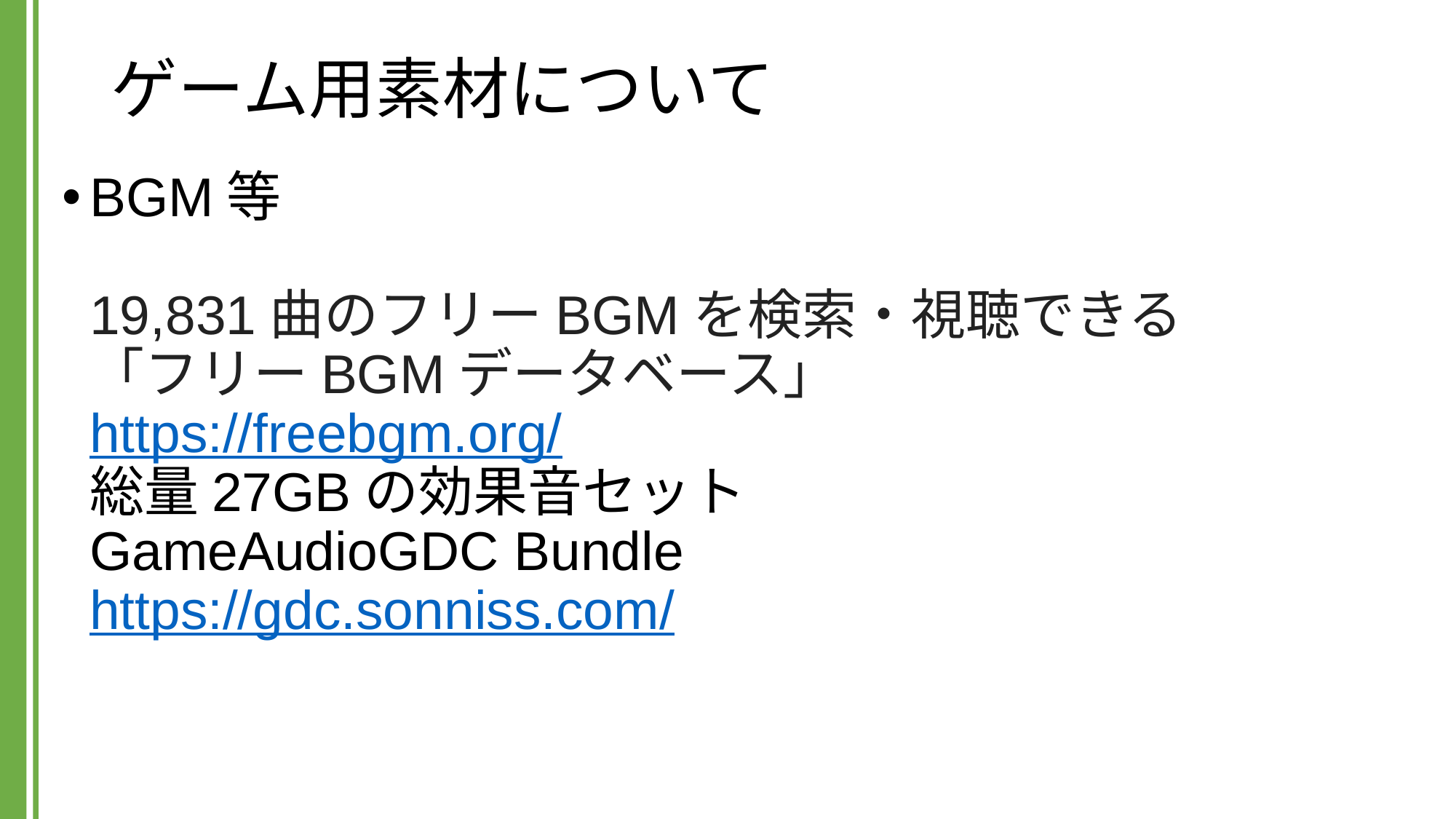

# ゲーム用素材について
BGM等
19,831曲のフリーBGMを検索・視聴できる
「フリーBGMデータベース」
https://freebgm.org/
総量27GBの効果音セット
GameAudioGDC Bundle
https://gdc.sonniss.com/